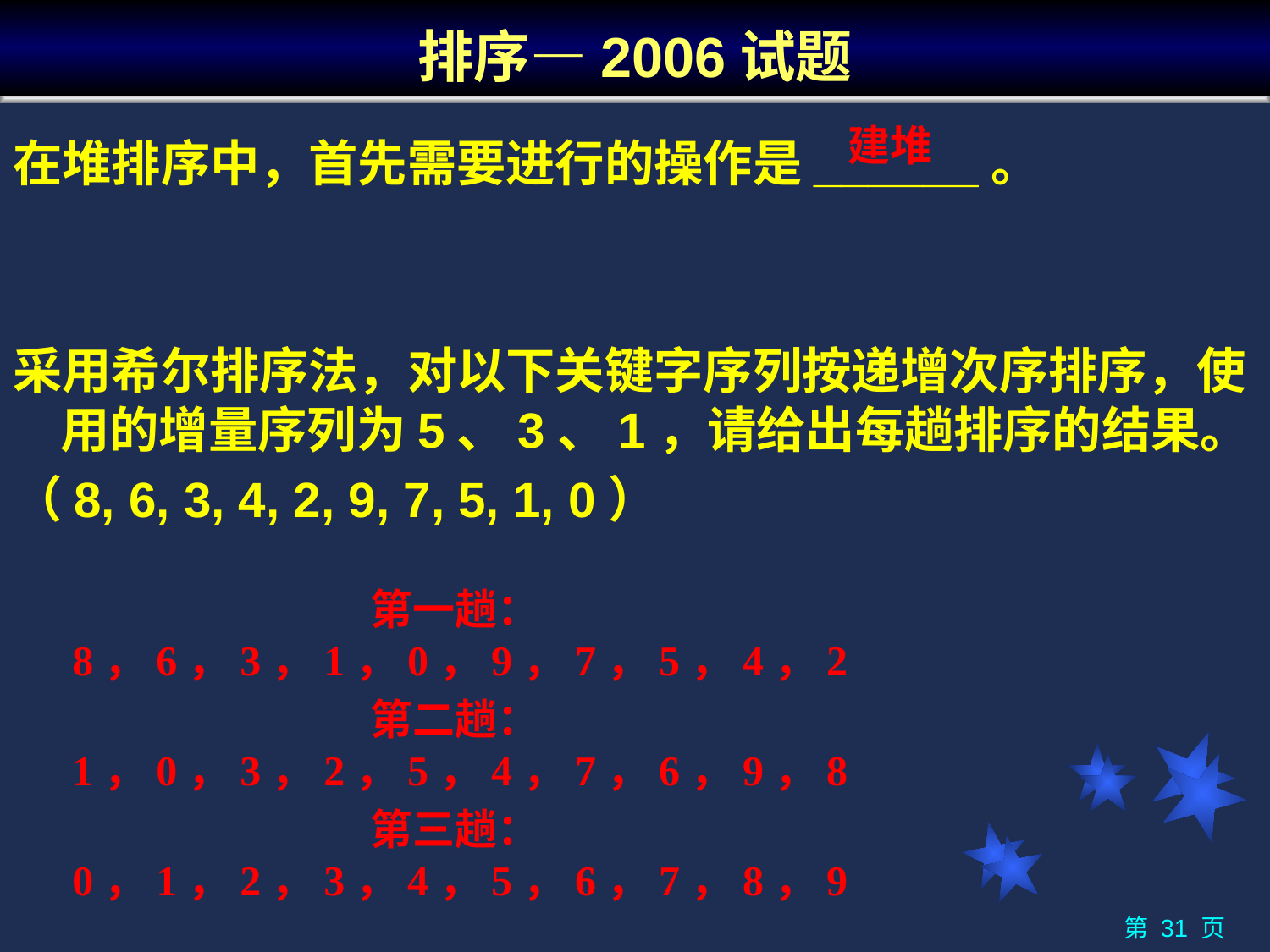

# 排序—2006试题
建堆
在堆排序中，首先需要进行的操作是______。

采用希尔排序法，对以下关键字序列按递增次序排序，使用的增量序列为5、3、1，请给出每趟排序的结果。
（8, 6, 3, 4, 2, 9, 7, 5, 1, 0）

第一趟：8，6，3，1，0，9，7，5，4，2
第二趟：1，0，3，2，5，4，7，6，9，8
第三趟：0，1，2，3，4，5，6，7，8，9

第 31 页